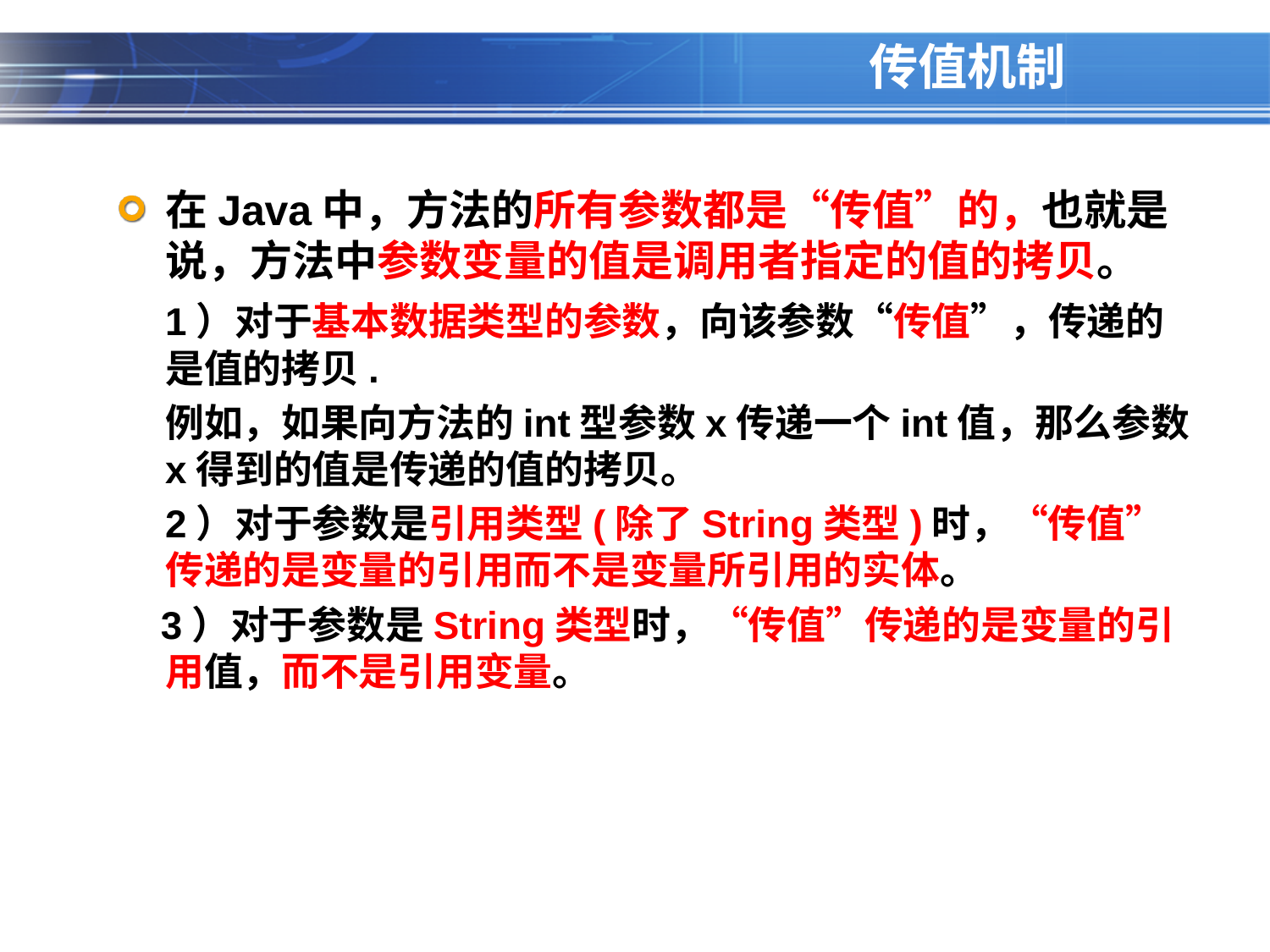

# 传值机制
在Java中，方法的所有参数都是“传值”的，也就是说，方法中参数变量的值是调用者指定的值的拷贝。
	1）对于基本数据类型的参数，向该参数“传值”，传递的是值的拷贝.
	例如，如果向方法的int型参数x传递一个int值，那么参数x得到的值是传递的值的拷贝。
	2）对于参数是引用类型(除了String类型)时，“传值”传递的是变量的引用而不是变量所引用的实体。
    3）对于参数是String类型时，“传值”传递的是变量的引用值，而不是引用变量。